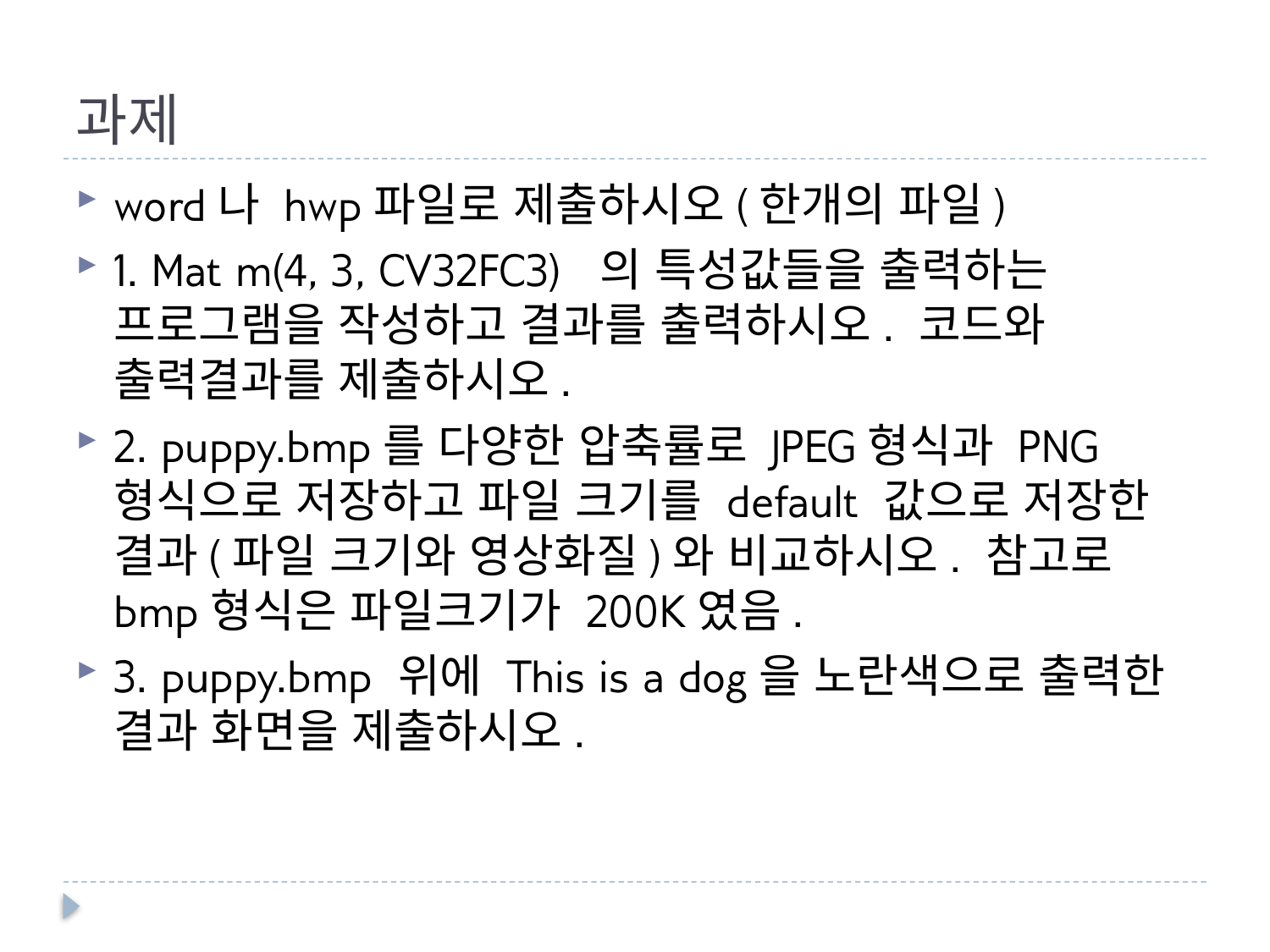

# 과제
word나 hwp파일로 제출하시오(한개의 파일)
1. Mat m(4, 3, CV32FC3)  의 특성값들을 출력하는 프로그램을 작성하고 결과를 출력하시오. 코드와 출력결과를 제출하시오.
2. puppy.bmp를 다양한 압축률로 JPEG형식과 PNG형식으로 저장하고 파일 크기를 default 값으로 저장한 결과(파일 크기와 영상화질)와 비교하시오. 참고로 bmp형식은 파일크기가 200K였음.
3. puppy.bmp 위에 This is a dog을 노란색으로 출력한 결과 화면을 제출하시오.